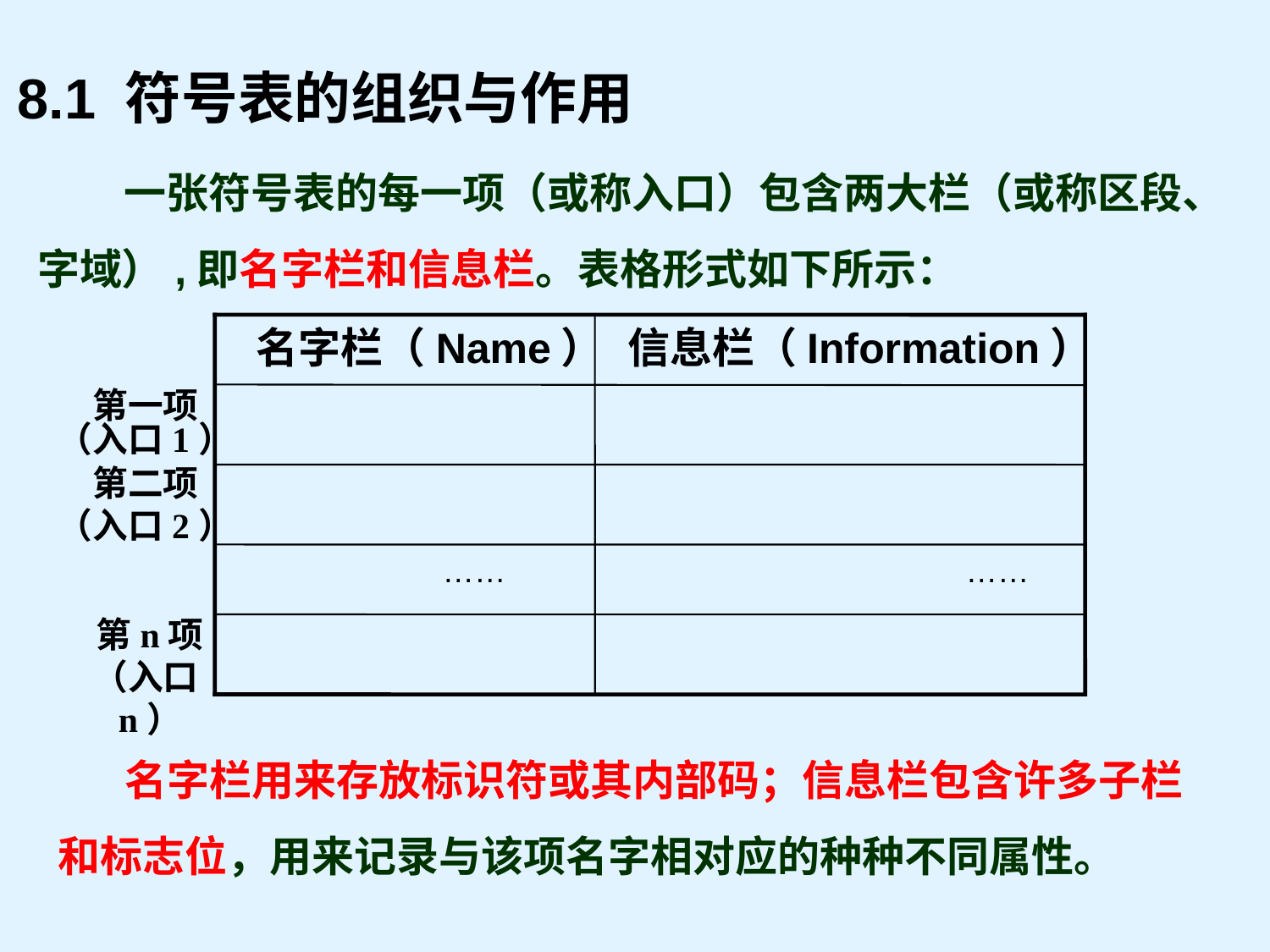

8.1 符号表的组织与作用
        一张符号表的每一项（或称入口）包含两大栏（或称区段、
字域）,即名字栏和信息栏。表格形式如下所示：
名字栏（Name）

信息栏（Information）

第一项（入口1）

第二项（入口2）

          ……

             ……

第n项（入口n）

      名字栏用来存放标识符或其内部码；信息栏包含许多子栏和标志位，用来记录与该项名字相对应的种种不同属性。